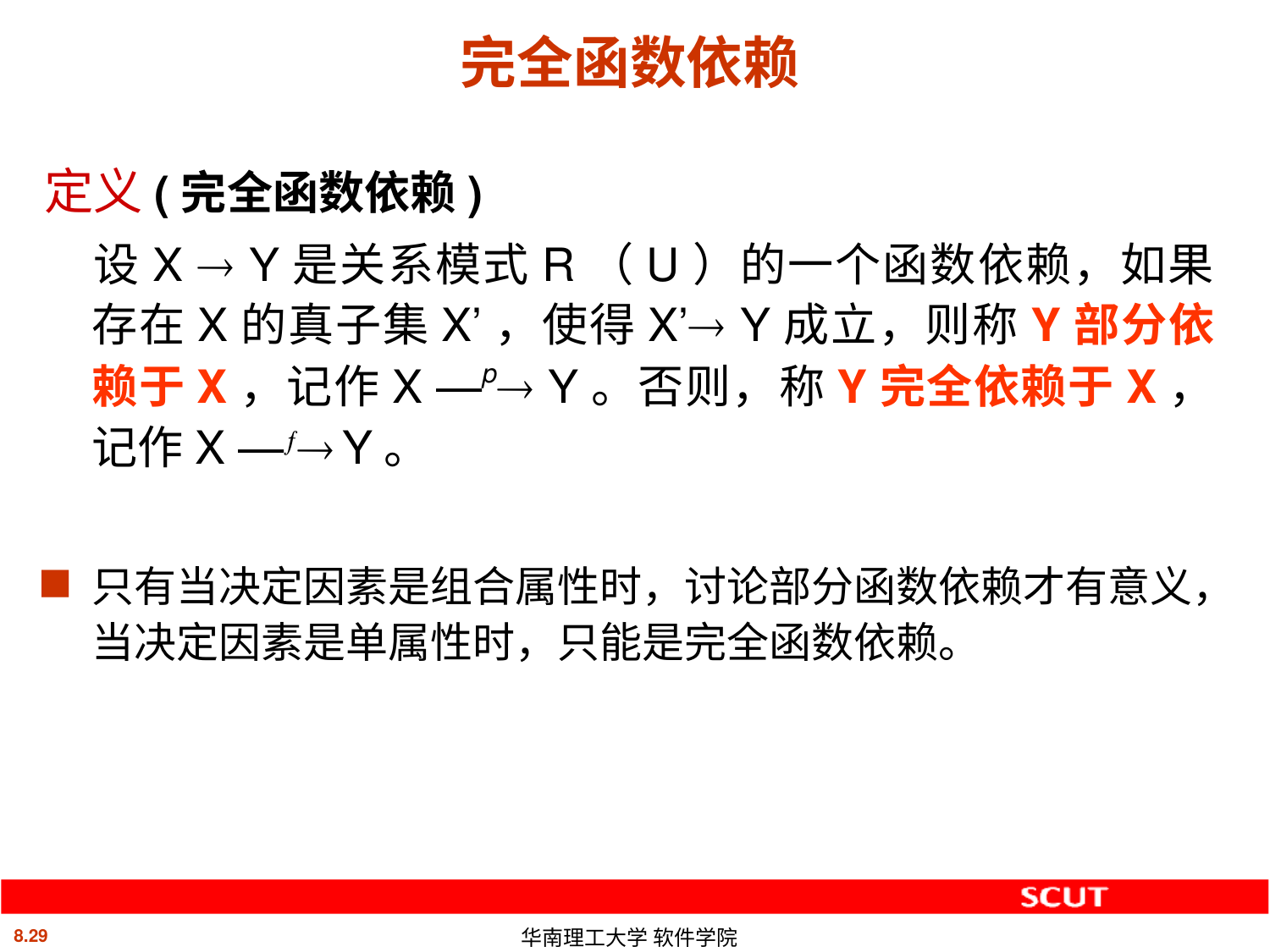

# 完全函数依赖
定义(完全函数依赖)
	设X → Y是关系模式R（U）的一个函数依赖，如果存在X的真子集X’，使得X’→ Y成立，则称Y部分依赖于X，记作X —p→ Y。否则，称Y完全依赖于X，记作X —ƒ→ Y。

只有当决定因素是组合属性时，讨论部分函数依赖才有意义，当决定因素是单属性时，只能是完全函数依赖。